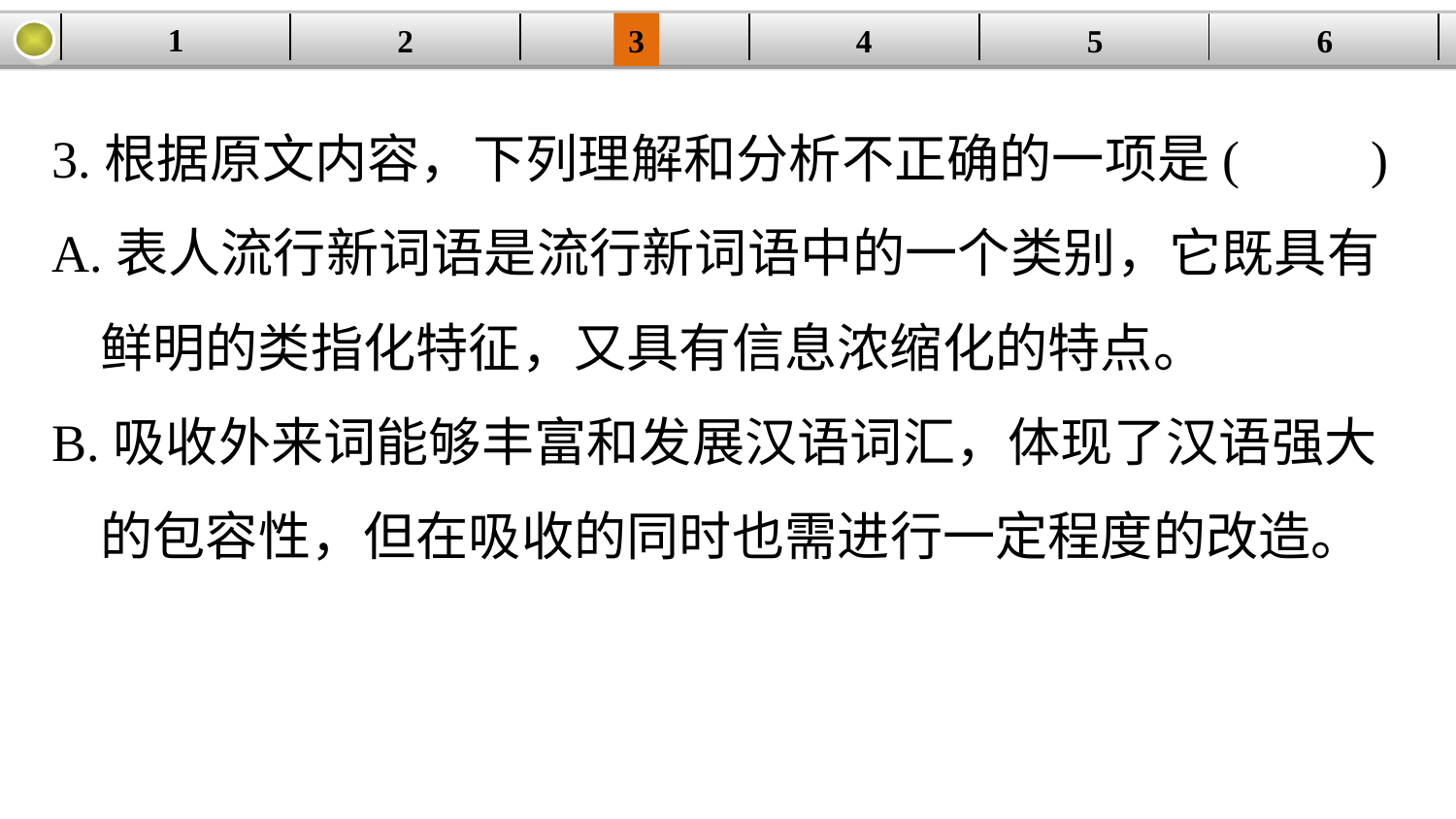

1
3
4
5
6
2
|  |  |  |  |  |  |
| --- | --- | --- | --- | --- | --- |

3.根据原文内容，下列理解和分析不正确的一项是(　　)
A.表人流行新词语是流行新词语中的一个类别，它既具有
   鲜明的类指化特征，又具有信息浓缩化的特点。
B.吸收外来词能够丰富和发展汉语词汇，体现了汉语强大
   的包容性，但在吸收的同时也需进行一定程度的改造。